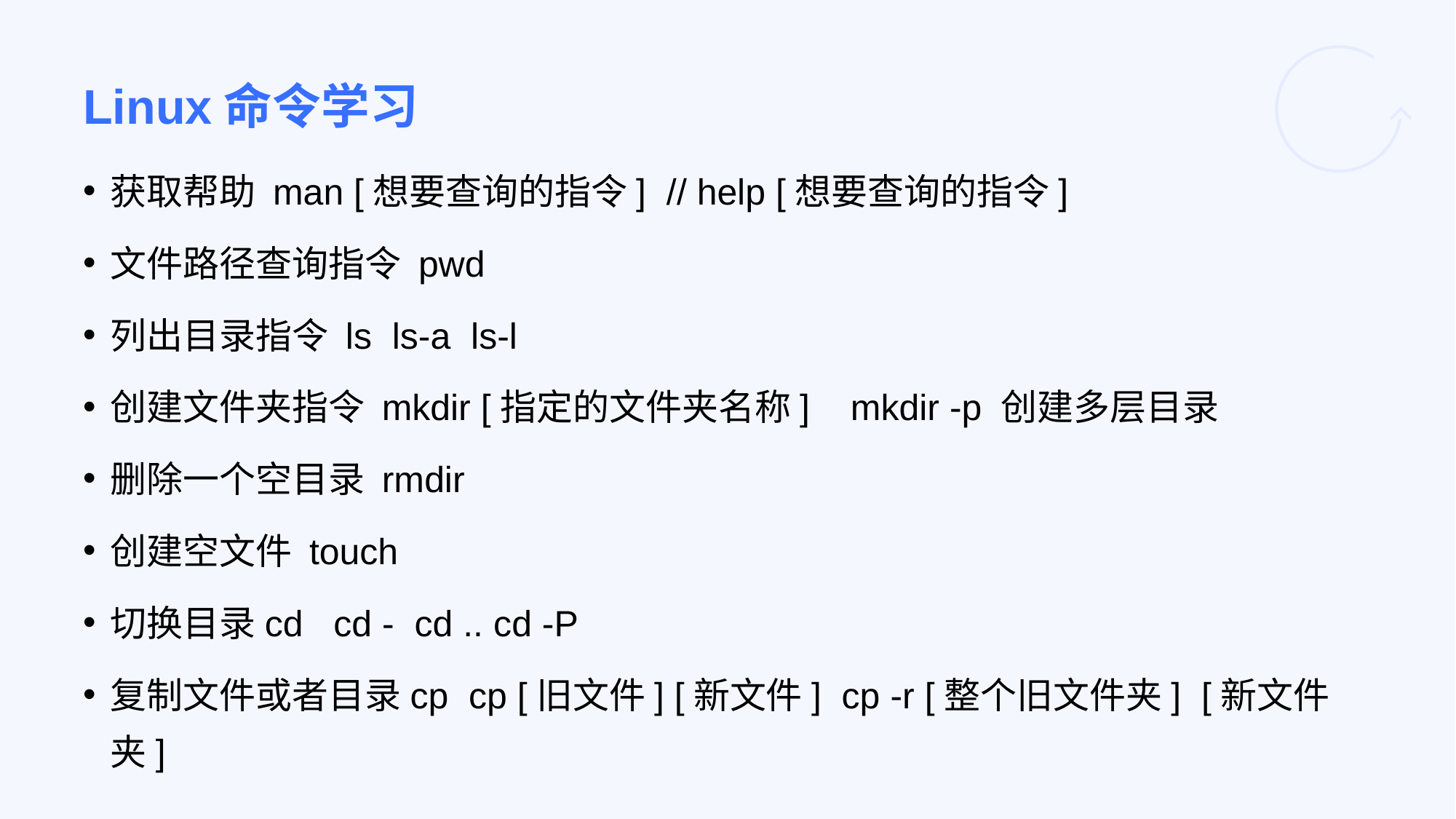

# Linux命令学习
获取帮助 man [想要查询的指令]  // help [想要查询的指令]
文件路径查询指令 pwd
列出目录指令 ls  ls-a  ls-l
创建文件夹指令 mkdir [指定的文件夹名称]    mkdir -p 创建多层目录
删除一个空目录 rmdir
创建空文件 touch
切换目录cd   cd -  cd .. cd -P
复制文件或者目录cp  cp [旧文件] [新文件]  cp -r [整个旧文件夹]  [新文件夹]